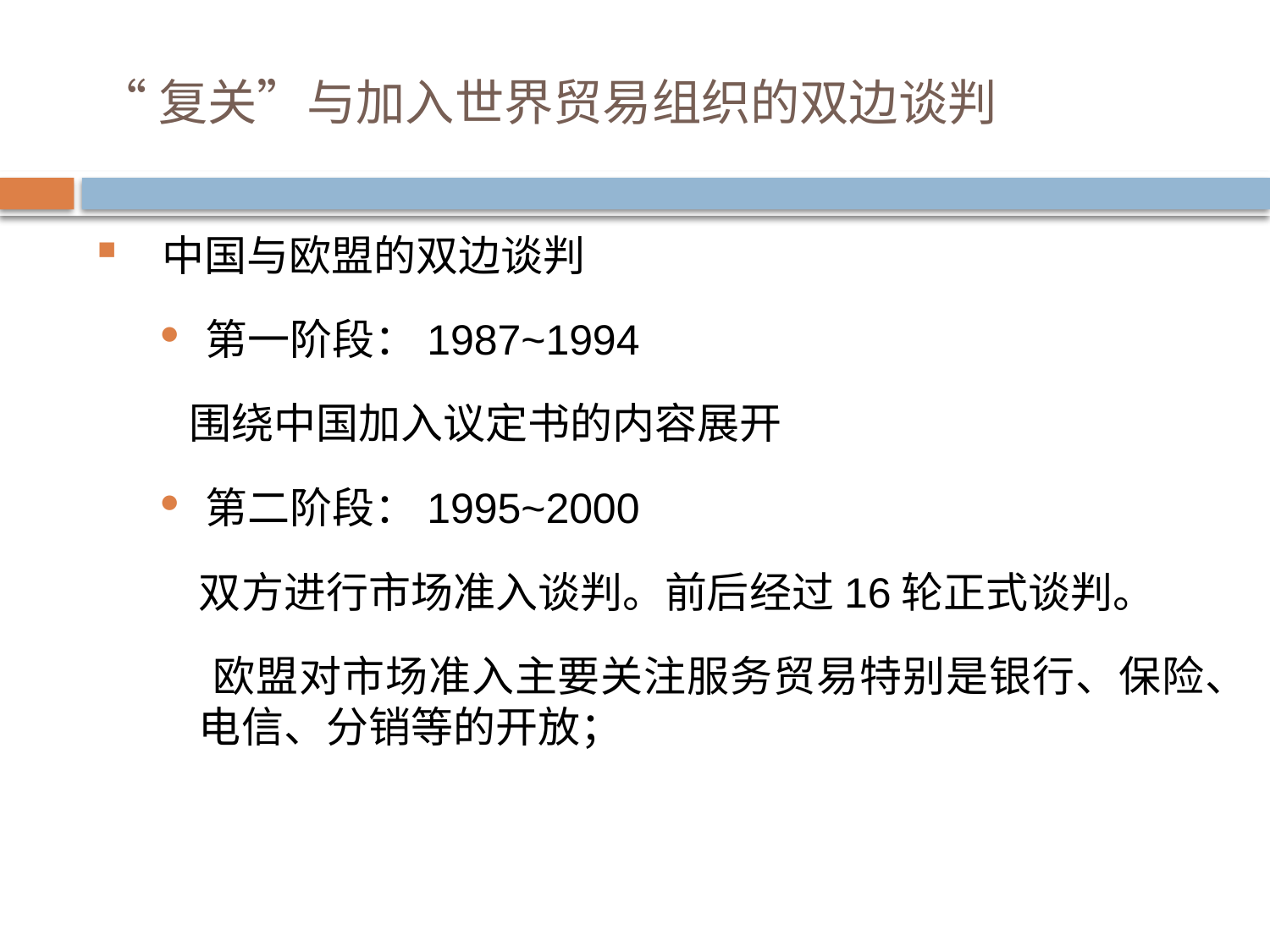

# “复关”与加入世界贸易组织的双边谈判
 中国与欧盟的双边谈判
 第一阶段：1987~1994
  围绕中国加入议定书的内容展开
 第二阶段：1995~2000
   双方进行市场准入谈判。前后经过16轮正式谈判。
    欧盟对市场准入主要关注服务贸易特别是银行、保险、
   电信、分销等的开放；